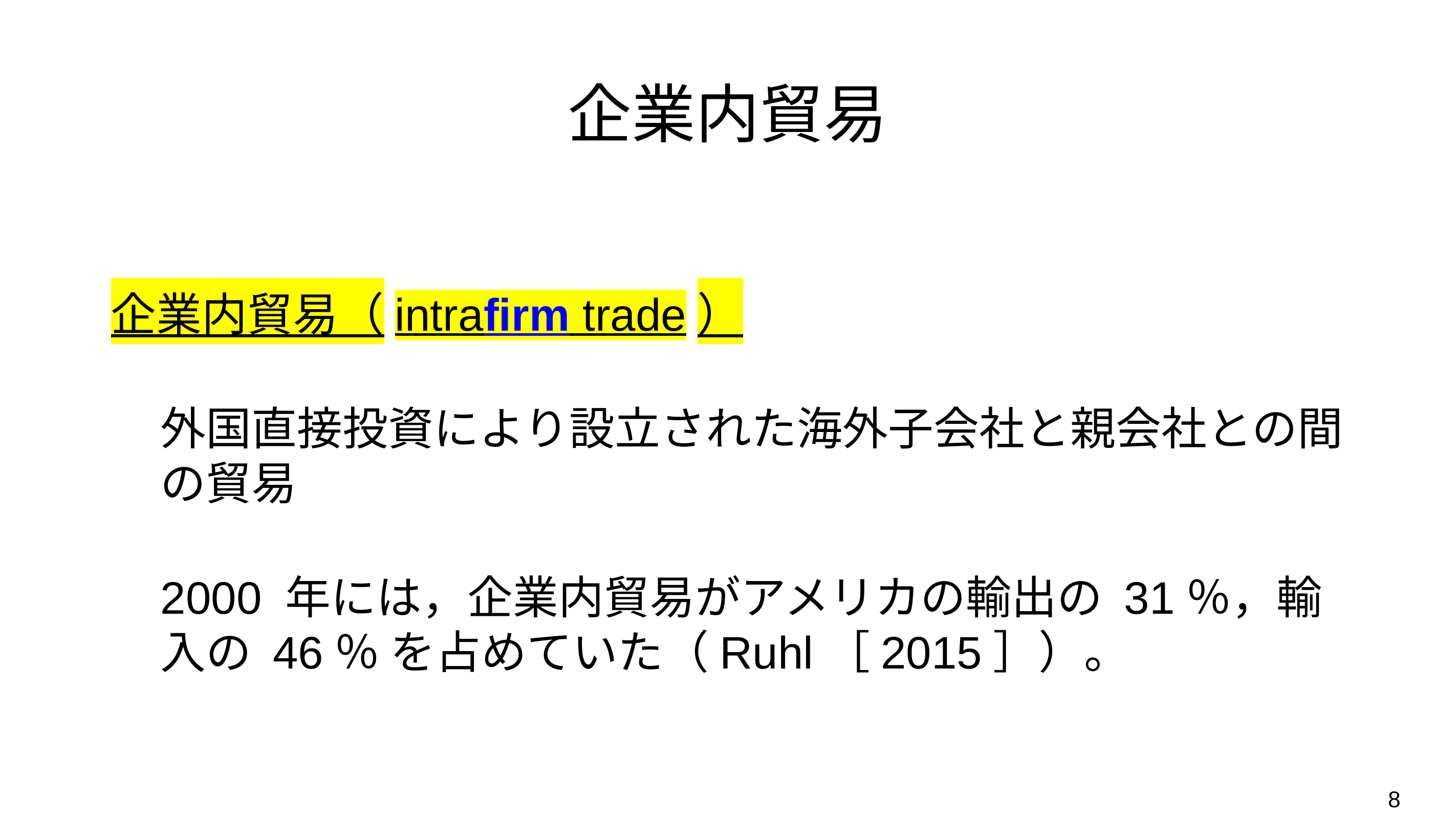

# 企業内貿易
企業内貿易（intrafirm trade）
外国直接投資により設立された海外子会社と親会社との間の貿易
2000 年には，企業内貿易がアメリカの輸出の 31％，輸入の 46％ を占めていた（Ruhl［2015］）。
8